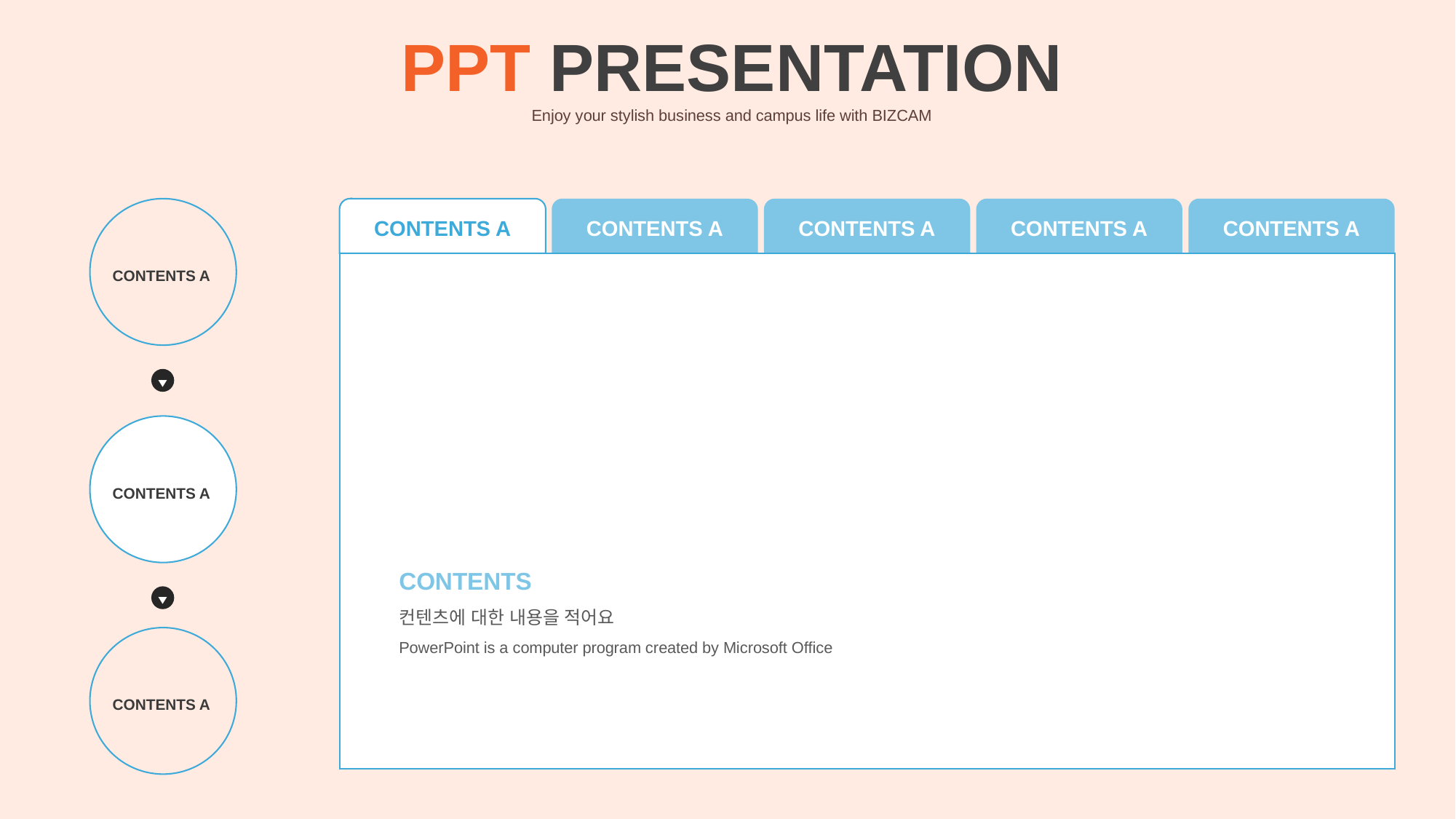

PPT PRESENTATION
Enjoy your stylish business and campus life with BIZCAM
CONTENTS A
CONTENTS A
CONTENTS A
CONTENTS A
CONTENTS A

CONTENTS A

▶

CONTENTS A
CONTENTS
컨텐츠에 대한 내용을 적어요
PowerPoint is a computer program created by Microsoft Office
▶

CONTENTS A